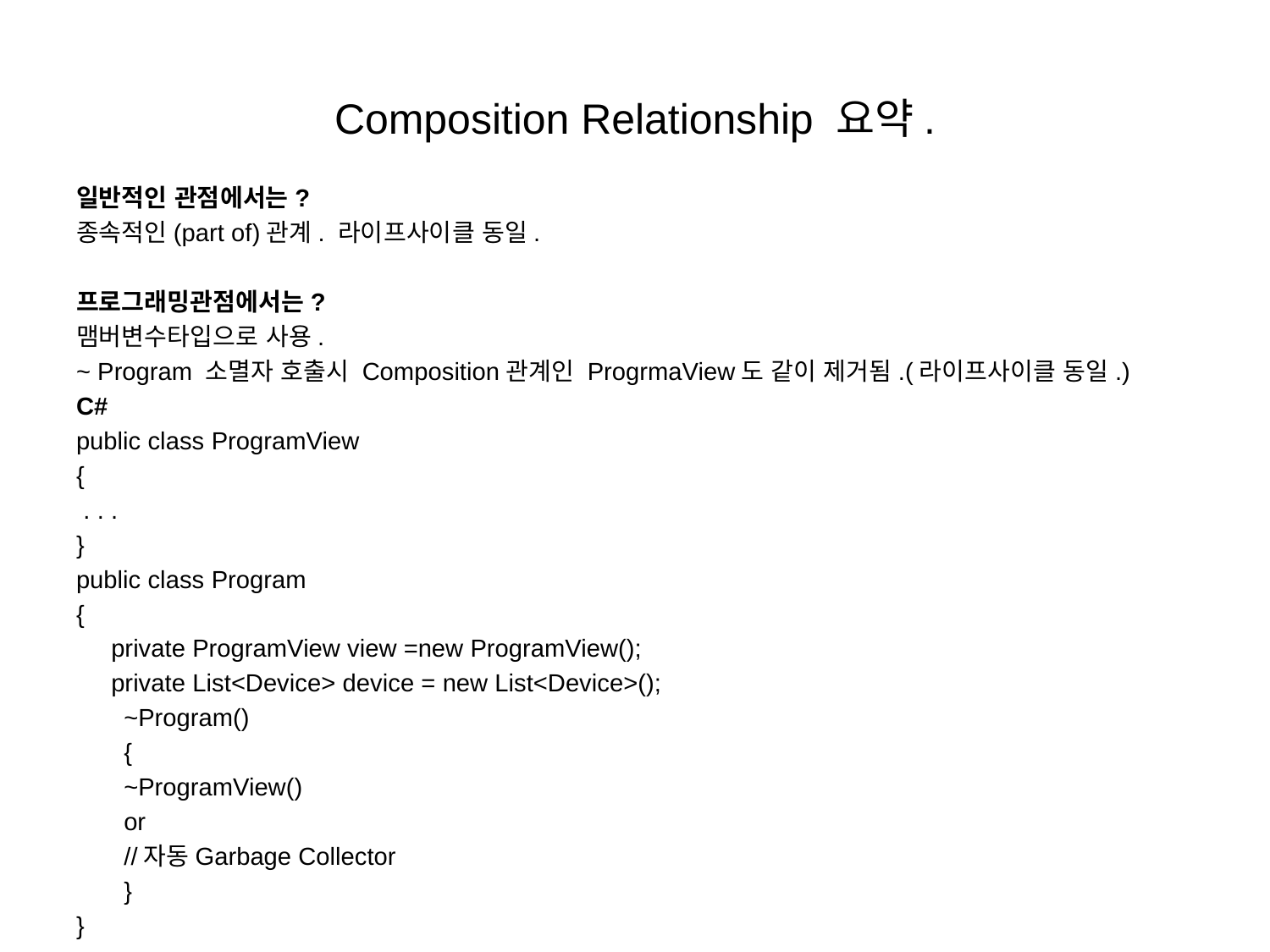

# Composition Relationship 요약.
일반적인 관점에서는?
종속적인(part of)관계. 라이프사이클 동일.

프로그래밍관점에서는?
맴버변수타입으로 사용.
~ Program 소멸자 호출시 Composition관계인 ProgrmaView도 같이 제거됨.(라이프사이클 동일.)
C#
public class ProgramView
{
 . . .
}
public class Program
{
     private ProgramView view =new ProgramView();
     private List<Device> device = new List<Device>();
	~Program()
	{
	~ProgramView()
	or
	//자동Garbage Collector
	}
}